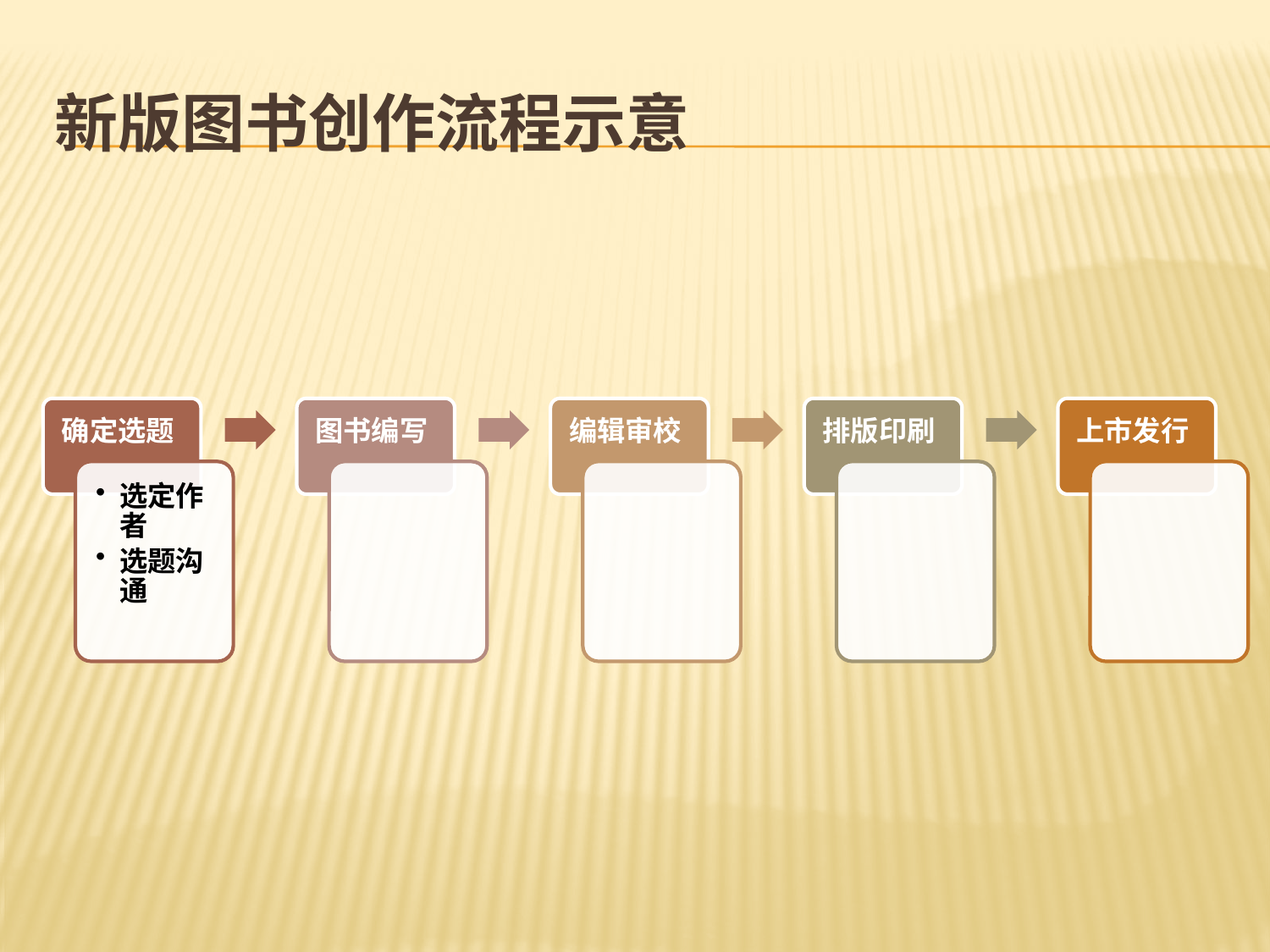

# 新版图书创作流程示意
确定选题
选定作者
选题沟通

图书编写

编辑审校

排版印刷

上市发行